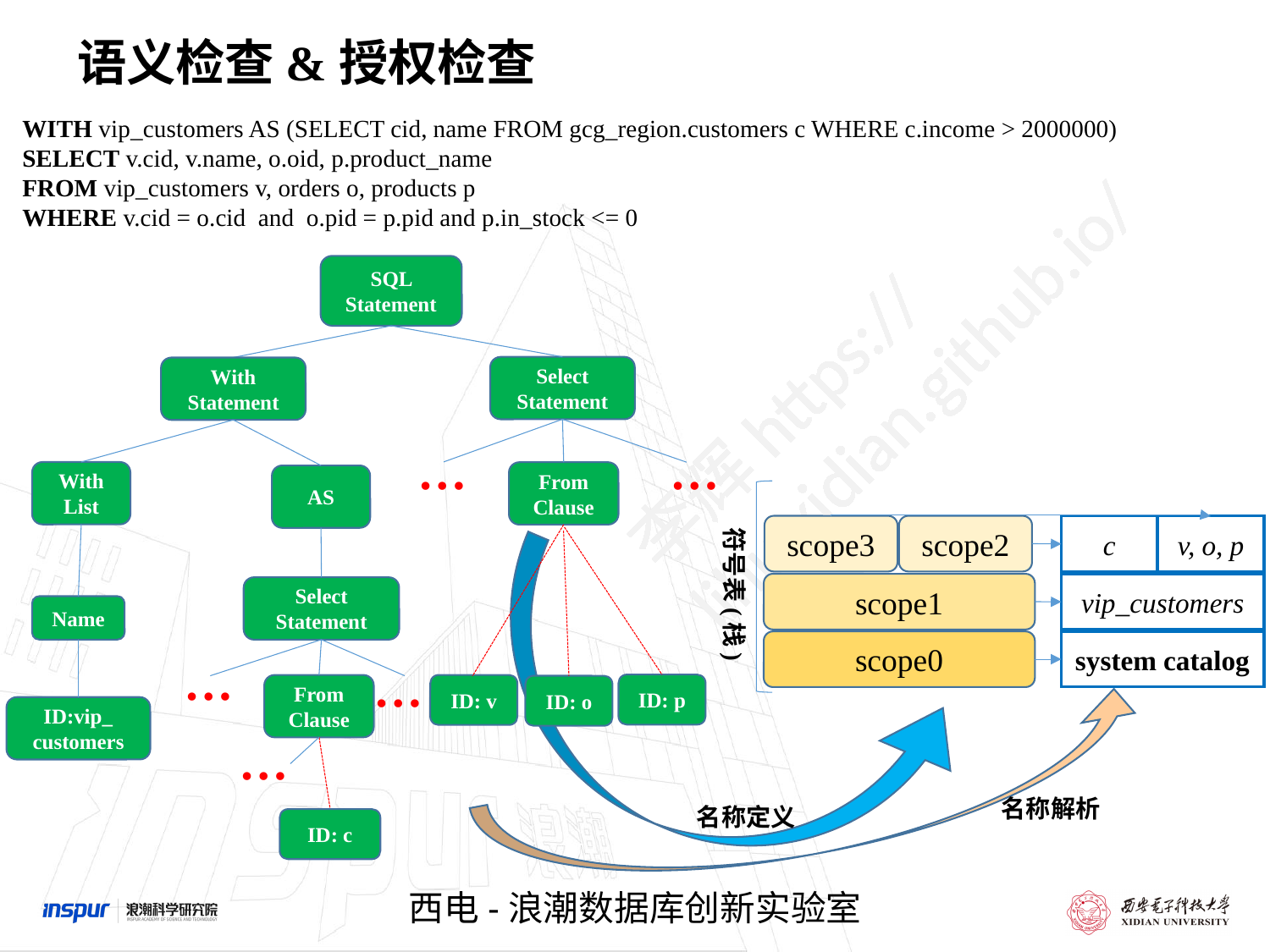

语义检查&授权检查
WITH vip_customers AS (SELECT cid, name FROM gcg_region.customers c WHERE c.income > 2000000)
SELECT v.cid, v.name, o.oid, p.product_name
FROM vip_customers v, orders o, products p
WHERE v.cid = o.cid  and  o.pid = p.pid and p.in_stock <= 0
SQL Statement
Select Statement
With Statement
…
…
With List
From Clause
AS

符号表(栈)
scope3
scope2
c
v, o, p
scope1
vip_customers
Select Statement
Name

scope0
system catalog
…
…
ID: p
From Clause
ID: v
ID: o
ID:vip_
customers
…

名称解析
名称定义
ID: c